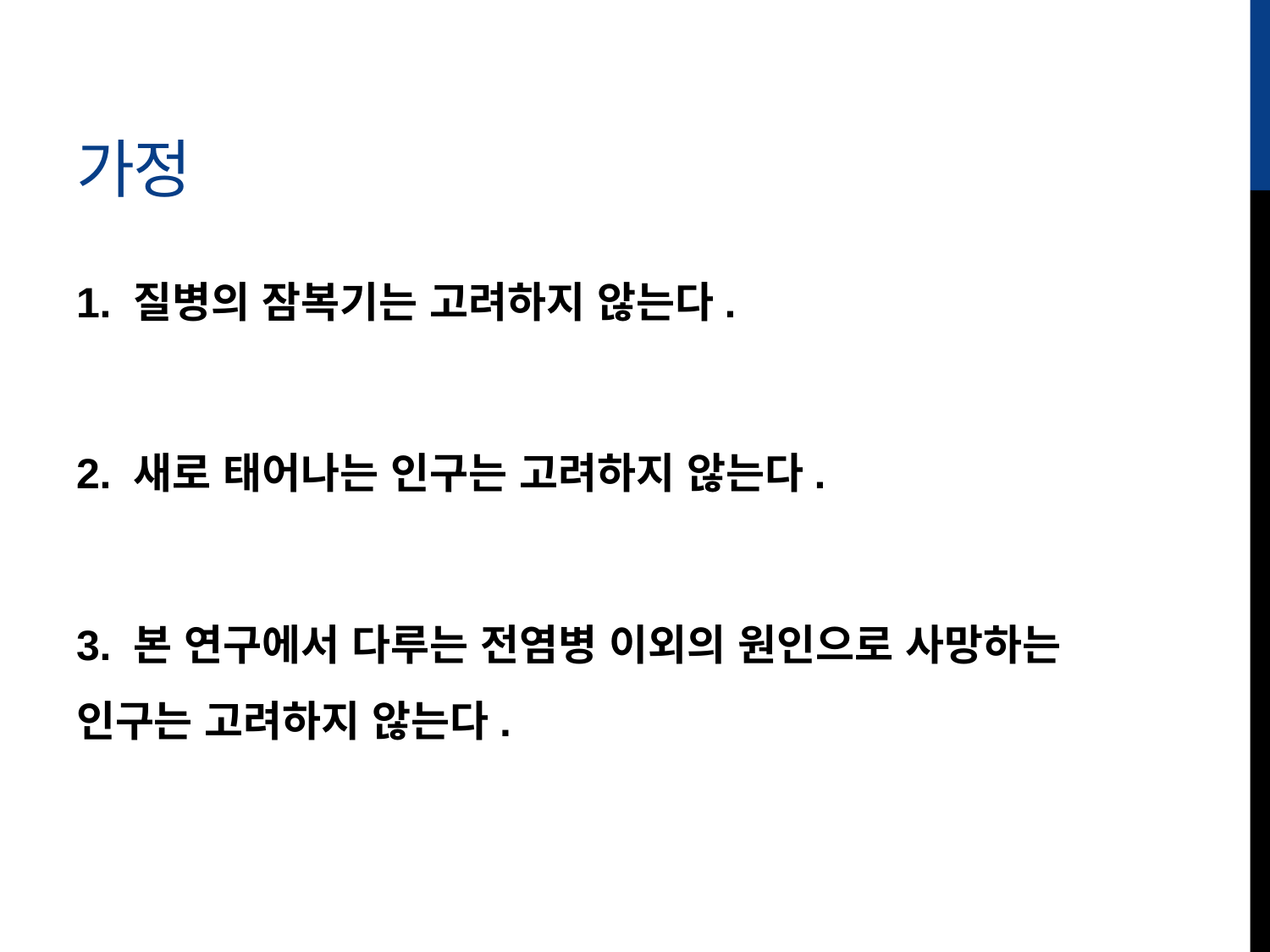

# 가정
1. 질병의 잠복기는 고려하지 않는다.
2. 새로 태어나는 인구는 고려하지 않는다.
3. 본 연구에서 다루는 전염병 이외의 원인으로 사망하는 인구는 고려하지 않는다.